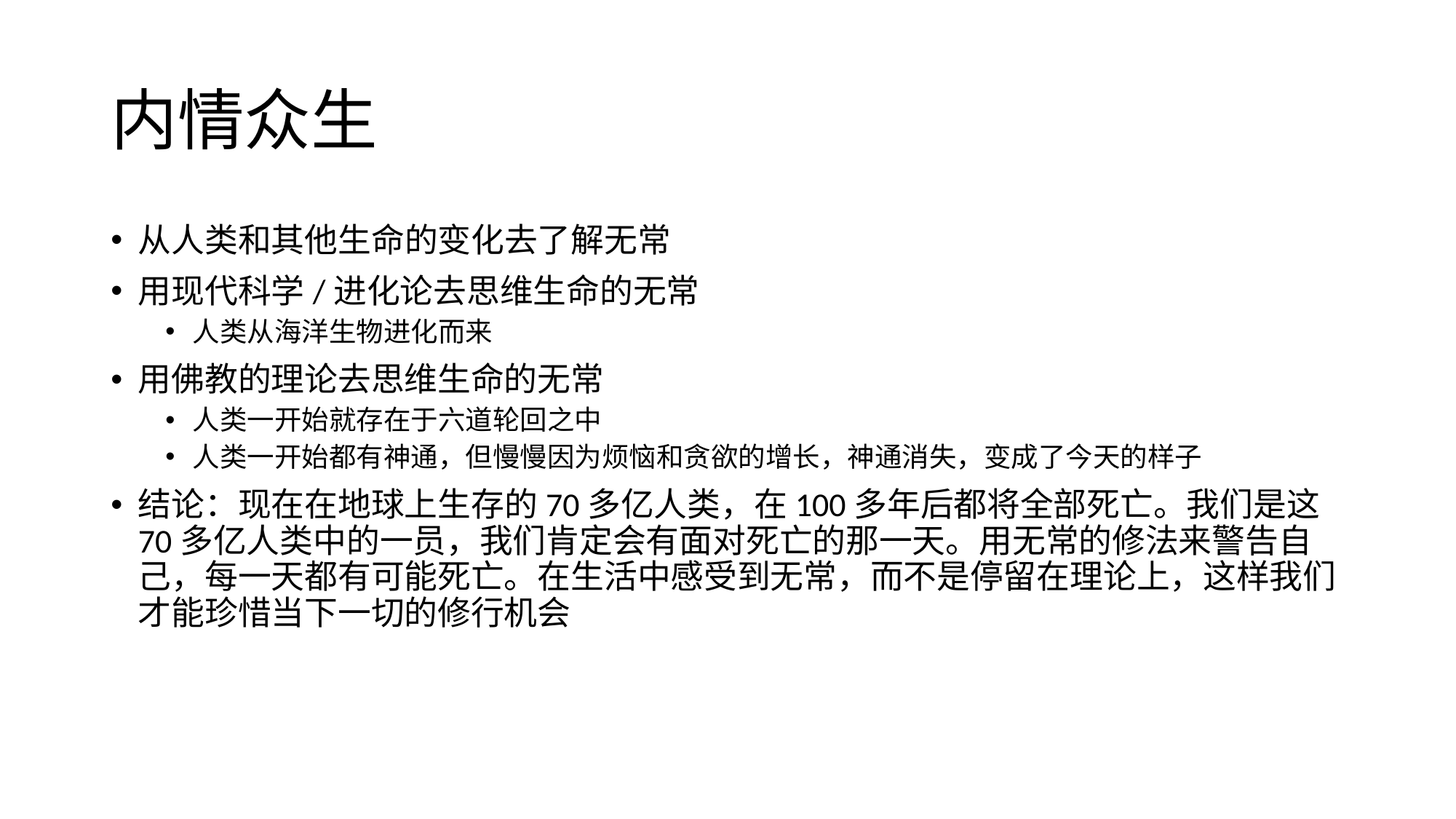

# 内情众生
从人类和其他生命的变化去了解无常
用现代科学/进化论去思维生命的无常
人类从海洋生物进化而来
用佛教的理论去思维生命的无常
人类一开始就存在于六道轮回之中
人类一开始都有神通，但慢慢因为烦恼和贪欲的增长，神通消失，变成了今天的样子
结论：现在在地球上生存的70多亿人类，在100多年后都将全部死亡。我们是这70多亿人类中的一员，我们肯定会有面对死亡的那一天。用无常的修法来警告自己，每一天都有可能死亡。在生活中感受到无常，而不是停留在理论上，这样我们才能珍惜当下一切的修行机会